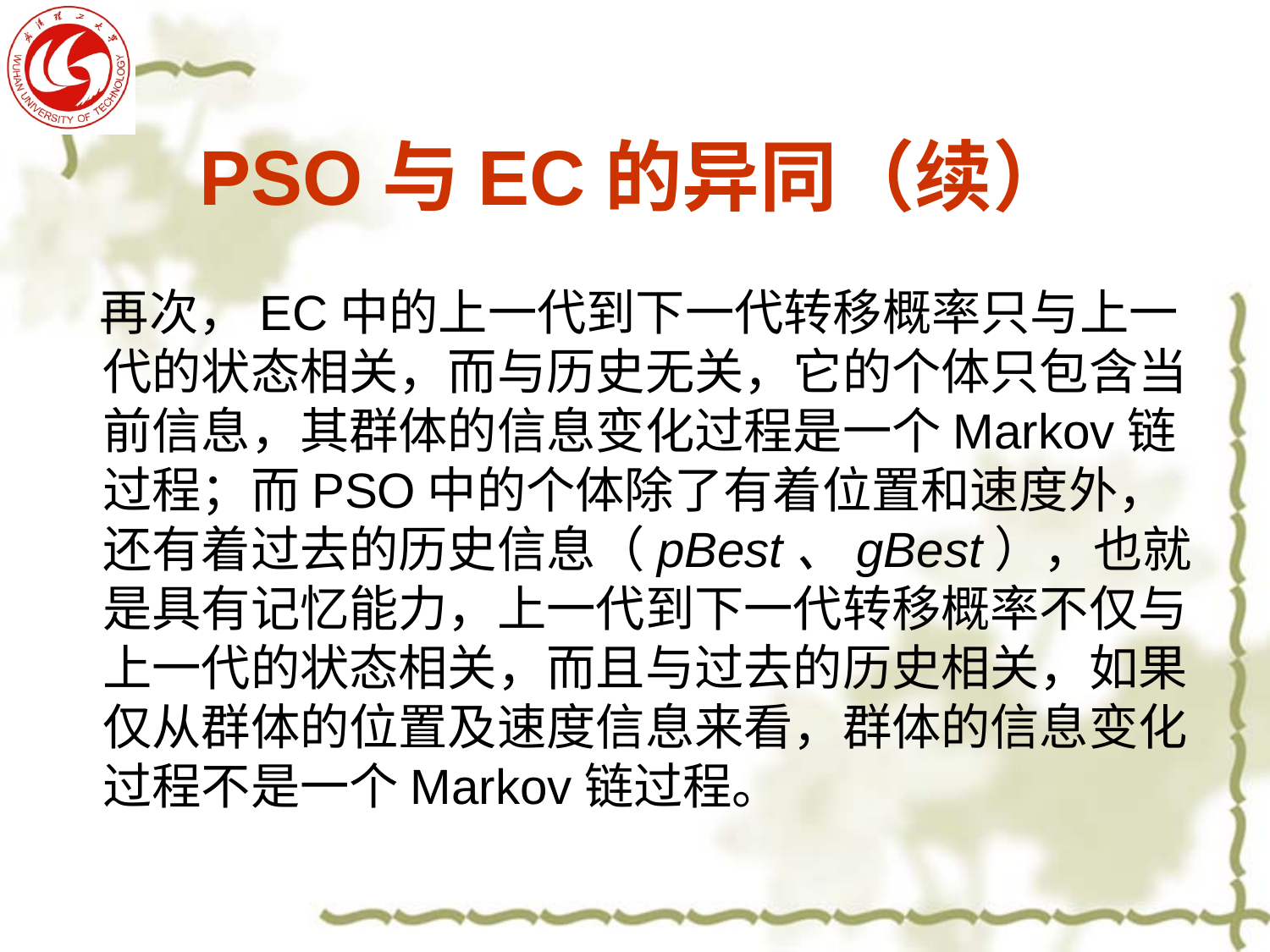

# PSO与EC的异同（续）
   再次，EC中的上一代到下一代转移概率只与上一代的状态相关，而与历史无关，它的个体只包含当前信息，其群体的信息变化过程是一个Markov链过程；而PSO中的个体除了有着位置和速度外，还有着过去的历史信息（pBest、gBest），也就是具有记忆能力，上一代到下一代转移概率不仅与上一代的状态相关，而且与过去的历史相关，如果仅从群体的位置及速度信息来看，群体的信息变化过程不是一个Markov链过程。